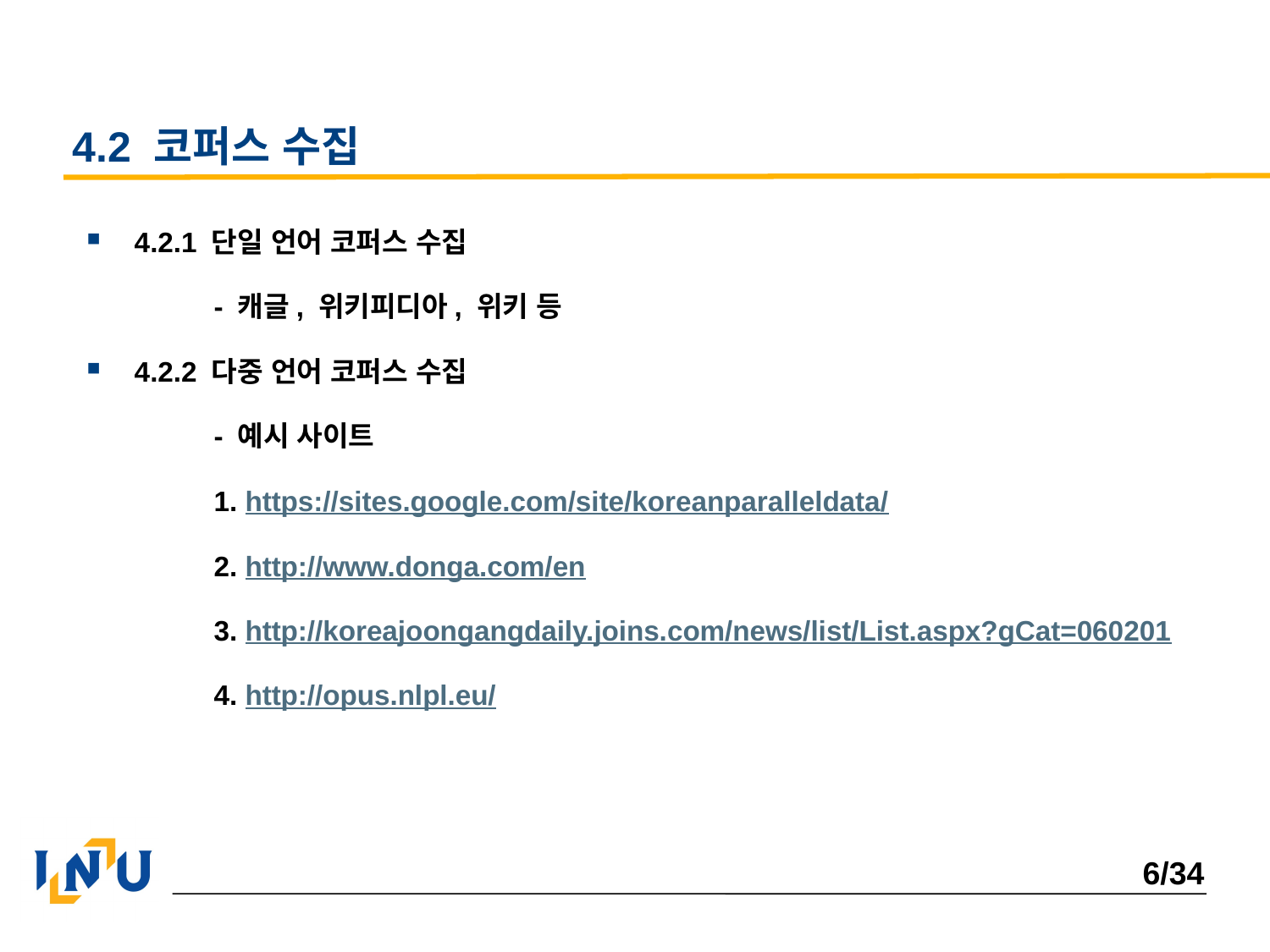

# 4.2 코퍼스 수집
4.2.1 단일 언어 코퍼스 수집
	- 캐글, 위키피디아, 위키 등
4.2.2 다중 언어 코퍼스 수집
	- 예시 사이트
	1. https://sites.google.com/site/koreanparalleldata/
	2. http://www.donga.com/en
	3. http://koreajoongangdaily.joins.com/news/list/List.aspx?gCat=060201
	4. http://opus.nlpl.eu/